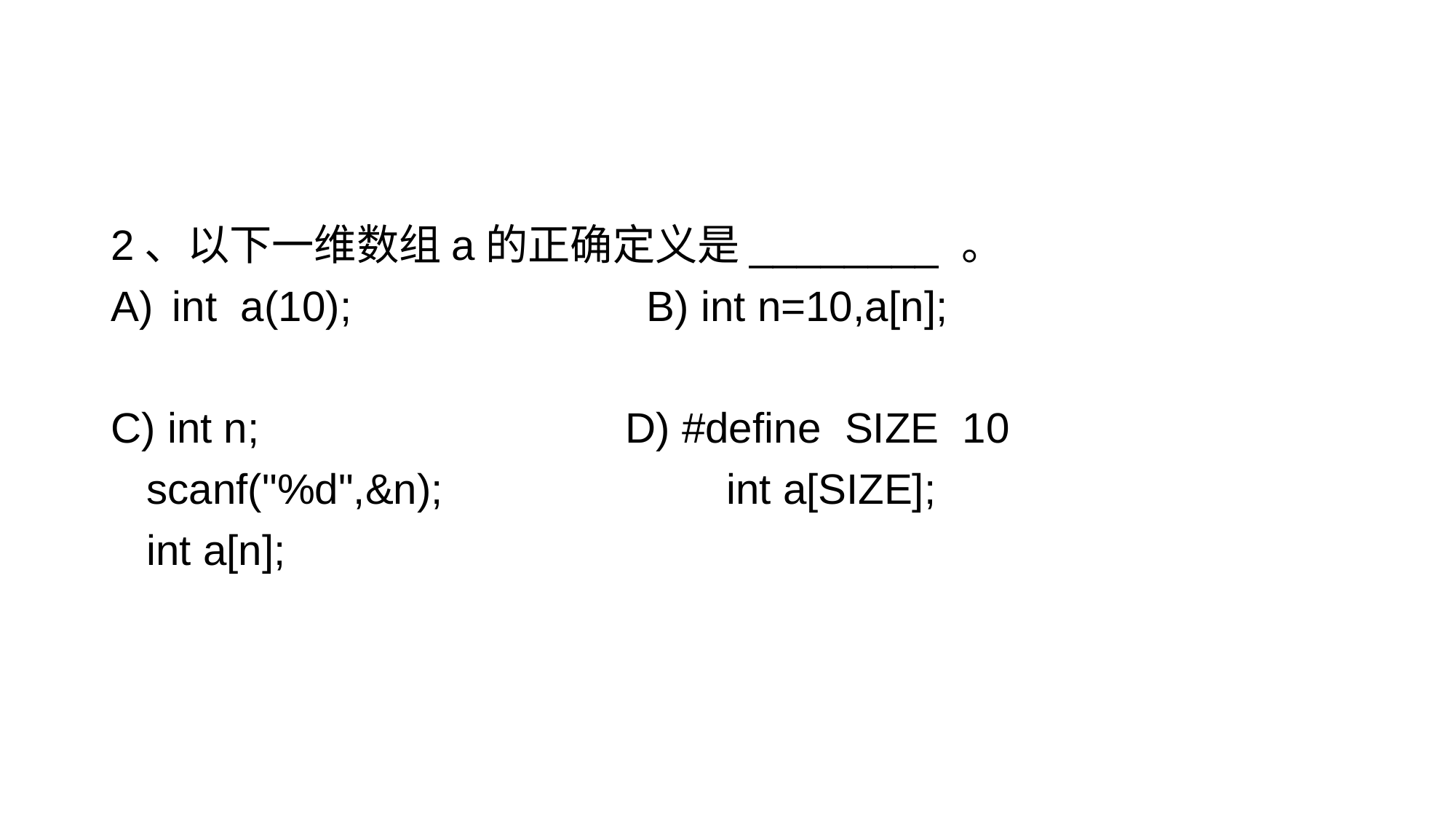

2、以下一维数组a的正确定义是________ 。
int  a(10);                         B) int n=10,a[n];

C) int n;                               D) #define  SIZE  10
   scanf("%d",&n);                        int a[SIZE];
   int a[n];